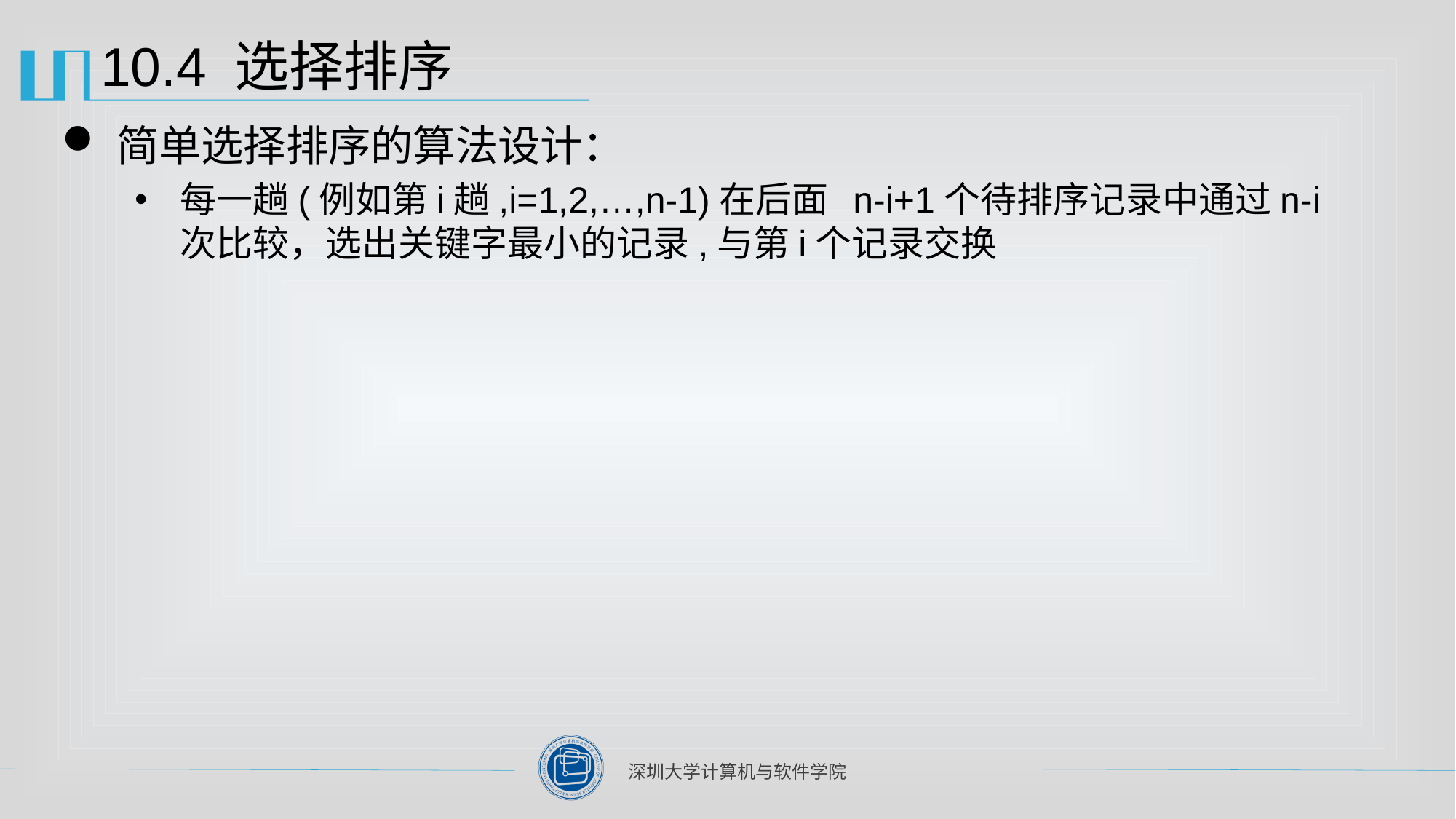

# 10.4 选择排序
简单选择排序的算法设计：
每一趟(例如第i趟,i=1,2,…,n-1)在后面  n-i+1个待排序记录中通过n-i次比较，选出关键字最小的记录,与第i个记录交换

50